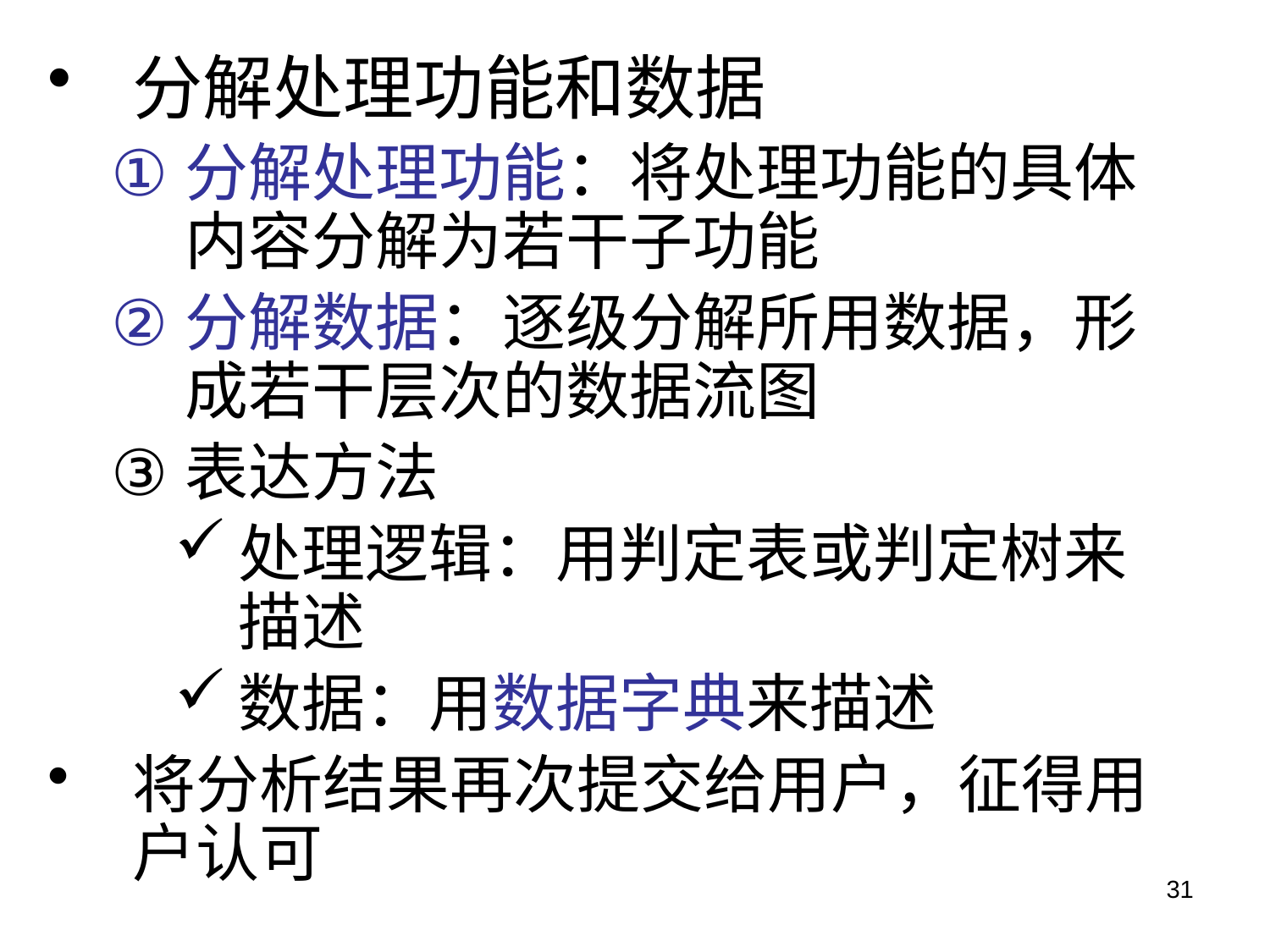

分解处理功能和数据
分解处理功能：将处理功能的具体内容分解为若干子功能
分解数据：逐级分解所用数据，形成若干层次的数据流图
表达方法
处理逻辑：用判定表或判定树来描述
数据：用数据字典来描述
将分析结果再次提交给用户，征得用户认可
31